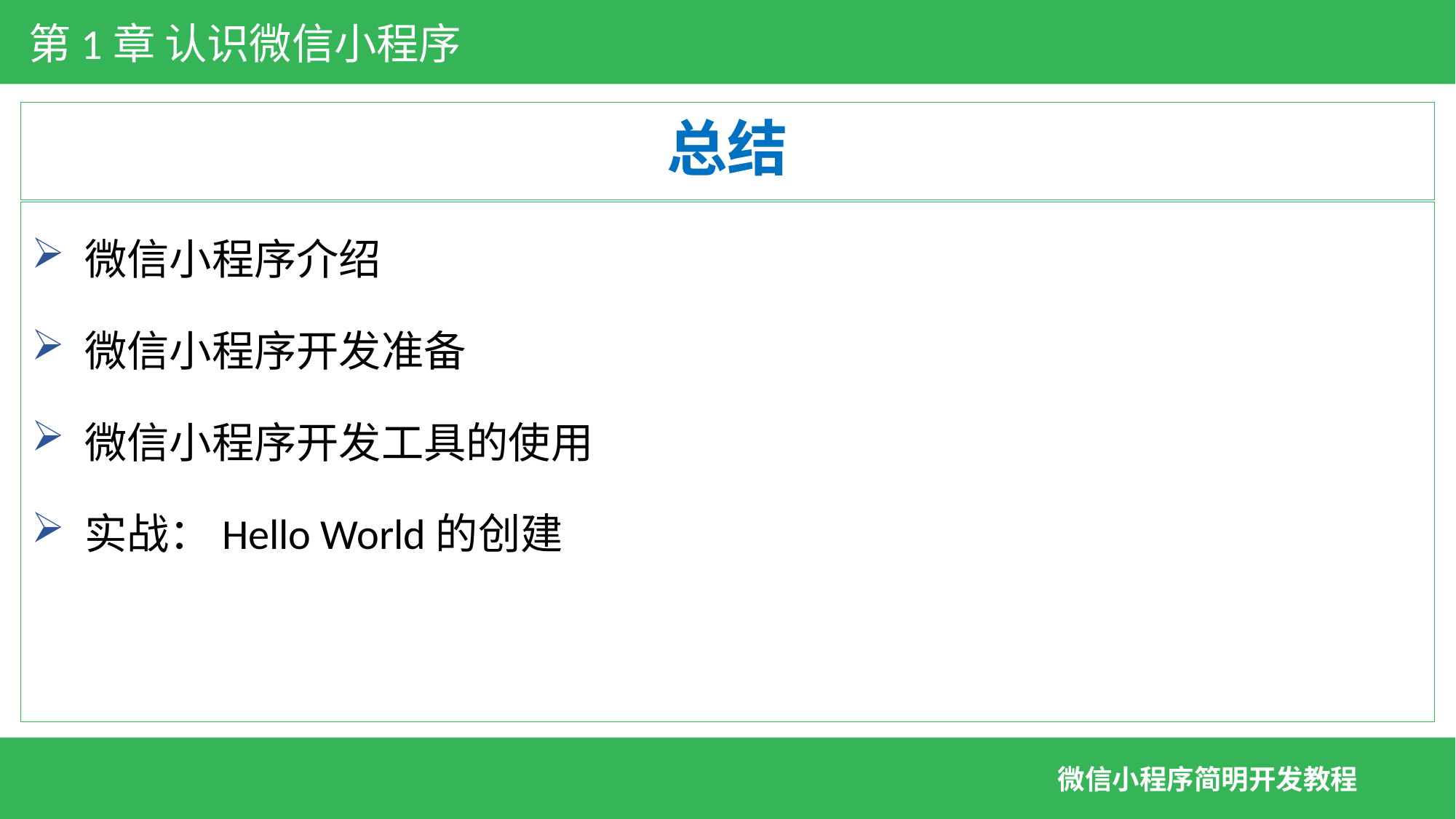

第1章 认识微信小程序

# 总结
 微信小程序介绍
 微信小程序开发准备
 微信小程序开发工具的使用
 实战：Hello World的创建
微信小程序简明开发教程